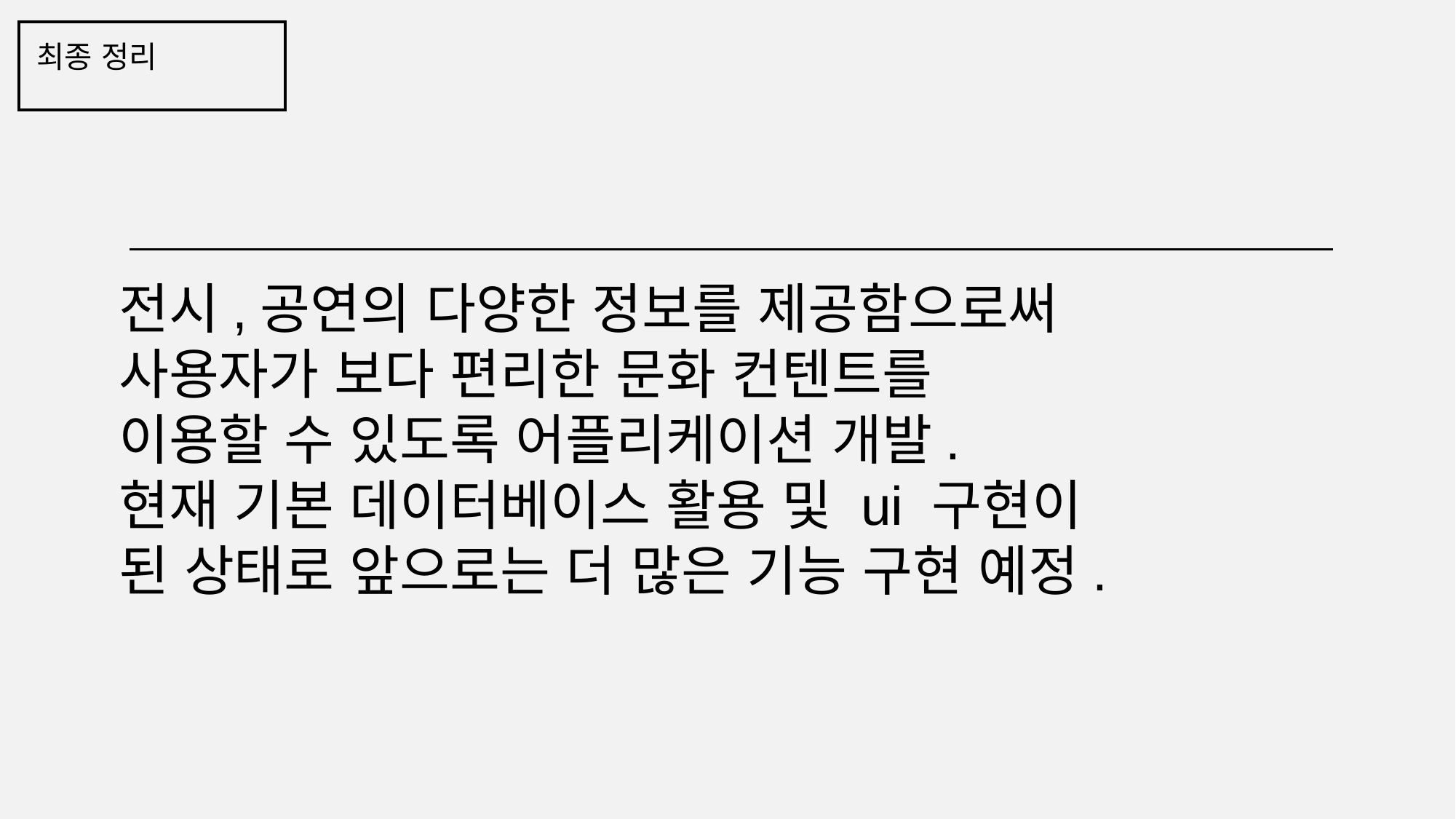

최종 정리
전시,공연의 다양한 정보를 제공함으로써
사용자가 보다 편리한 문화 컨텐트를
이용할 수 있도록 어플리케이션 개발.
현재 기본 데이터베이스 활용 및 ui 구현이
된 상태로 앞으로는 더 많은 기능 구현 예정.